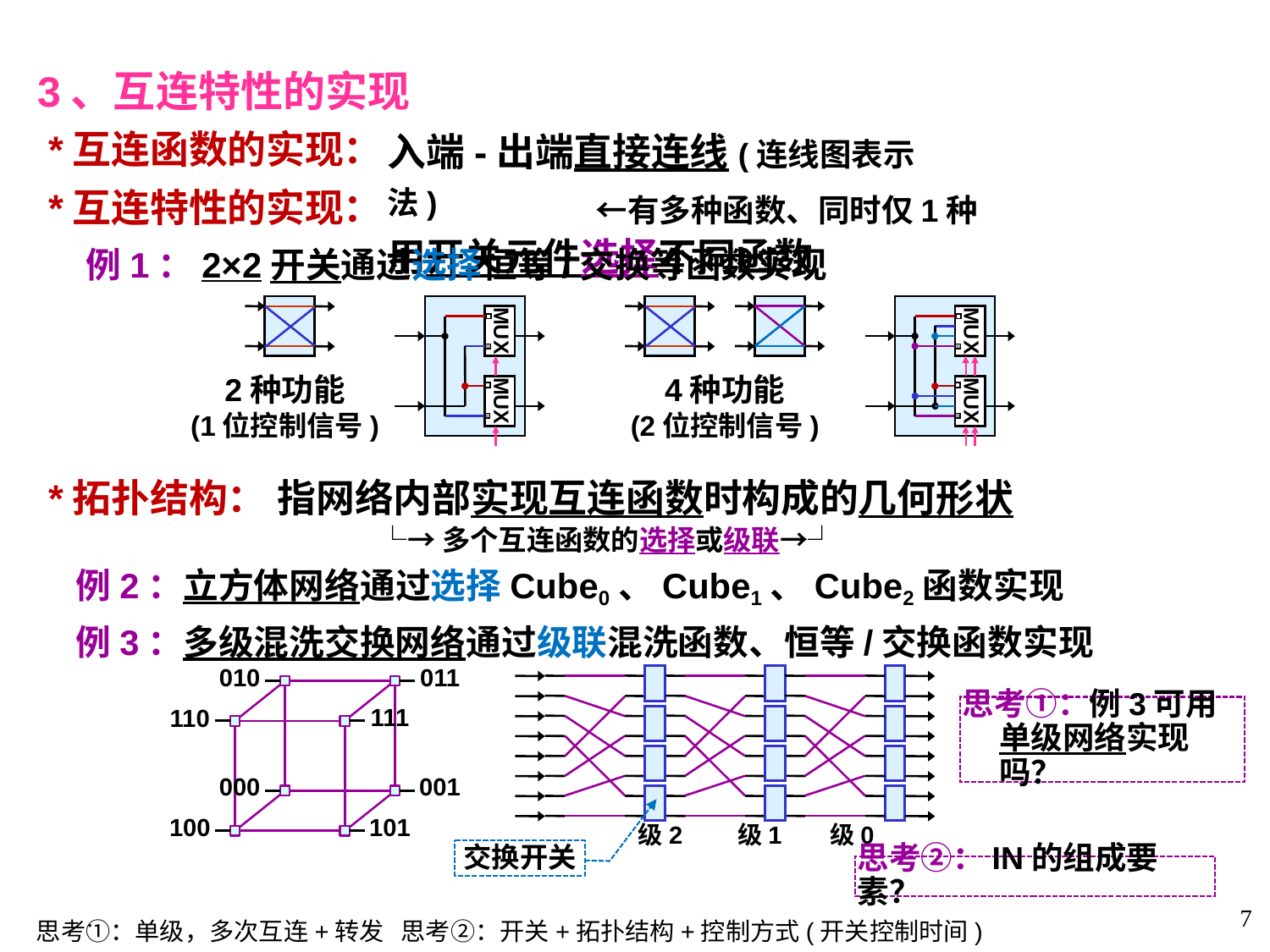

3、互连特性的实现
 *互连函数的实现：
 *互连特性的实现：                        ←有多种函数、同时仅1种

 *拓扑结构：
入端-出端直接连线(连线图表示法)
用开关元件选择不同函数
     例1：2×2开关通过选择恒等/交换等函数实现

MUX

2种功能
(1位控制信号)
MUX

MUX

4种功能
(2位控制信号)
MUX

指网络内部实现互连函数时构成的几何形状
                └→多个互连函数的选择或级联→┘
     例2：立方体网络通过选择Cube0、Cube1、Cube2函数实现
     例3：多级混洗交换网络通过级联混洗函数、恒等/交换函数实现
010
011

111
110

000
001

101
100

级2       级1      级0
思考①：例3可用单级网络实现吗？
交换开关
思考②：IN的组成要素？
.
7
思考①：单级，多次互连+转发   思考②：开关+拓扑结构+控制方式(开关控制时间)